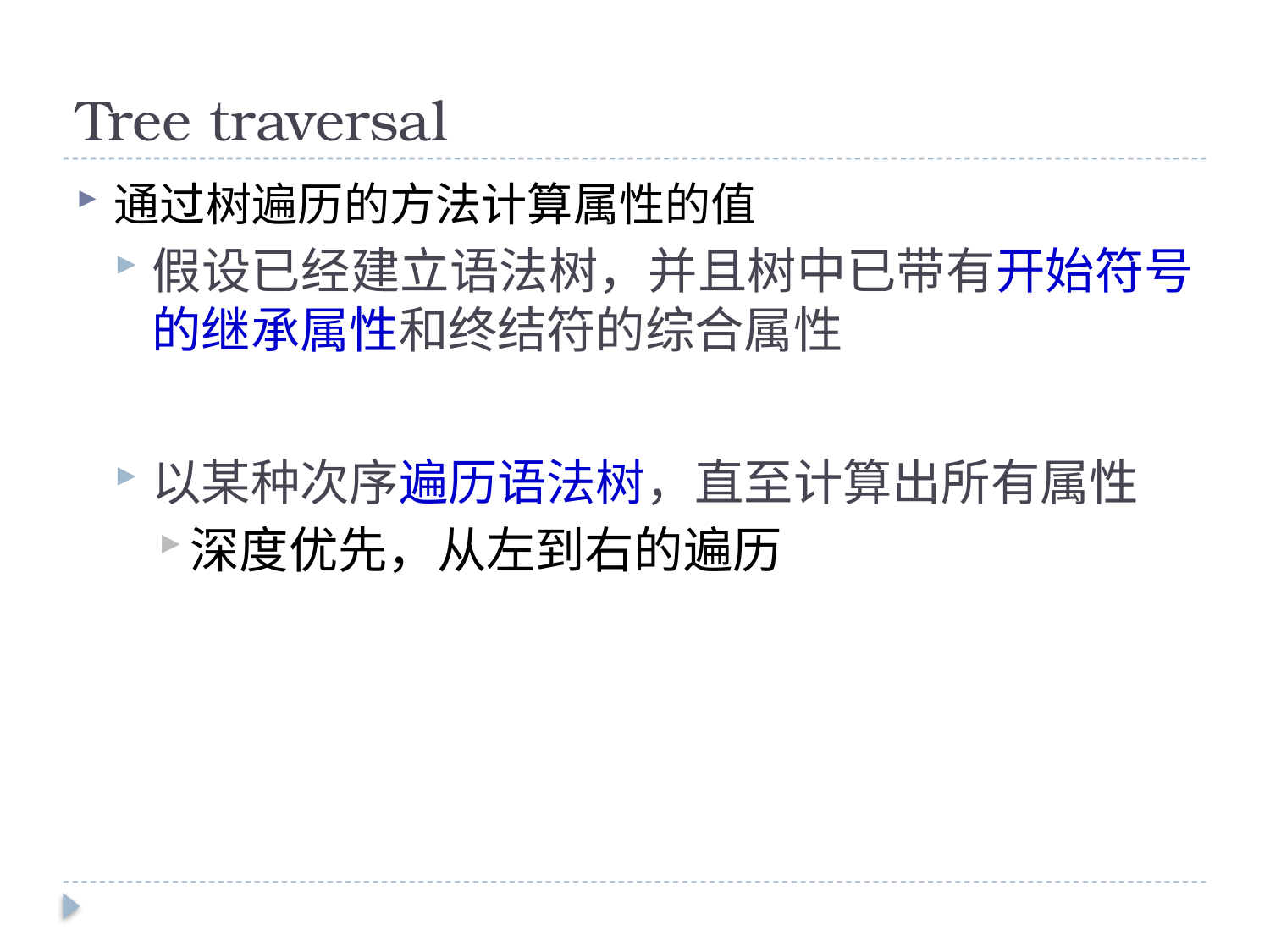

# Tree traversal
通过树遍历的方法计算属性的值
假设已经建立语法树，并且树中已带有开始符号的继承属性和终结符的综合属性

以某种次序遍历语法树，直至计算出所有属性
深度优先，从左到右的遍历

26